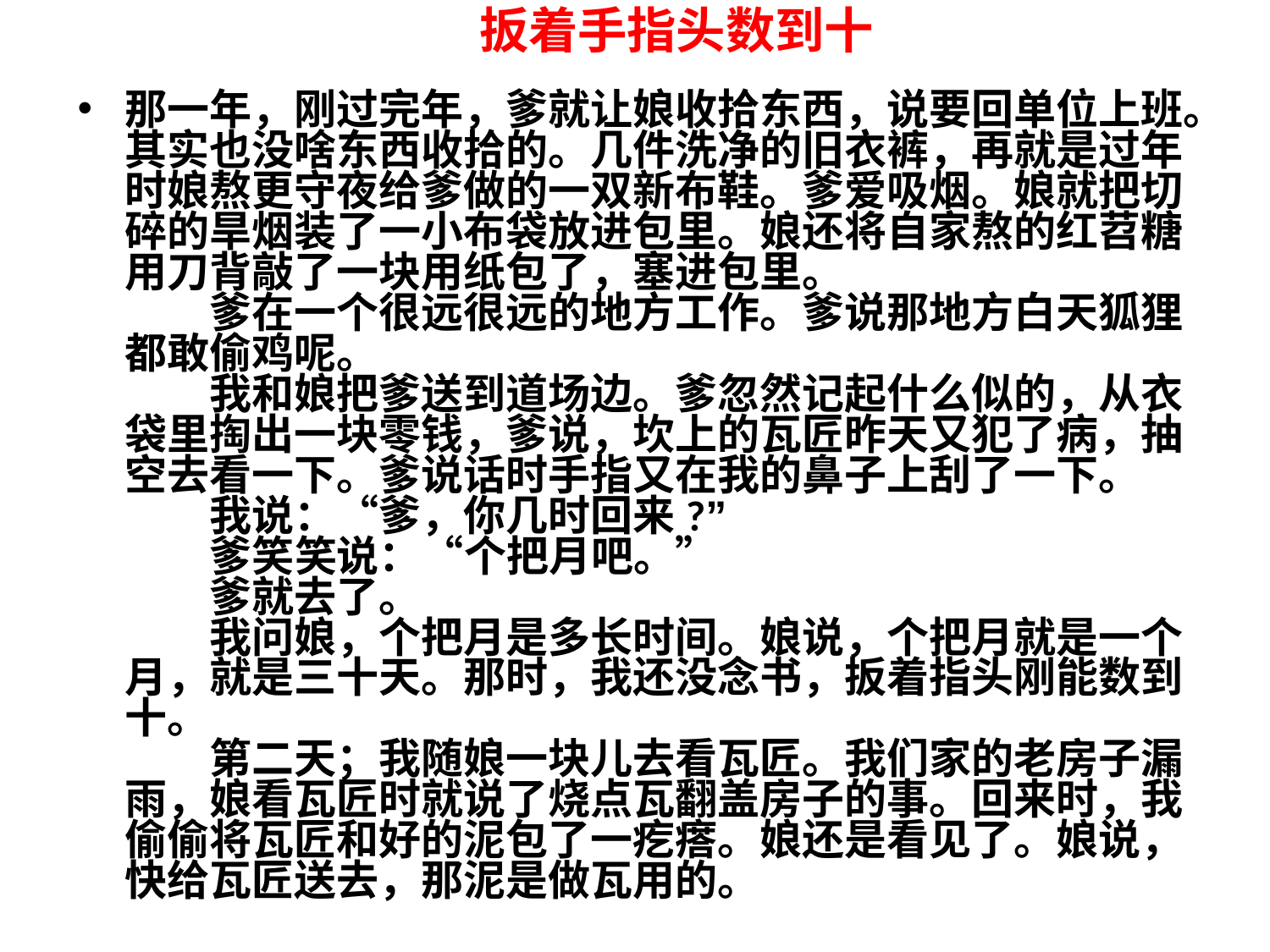

# 扳着手指头数到十
那一年，刚过完年，爹就让娘收拾东西，说要回单位上班。其实也没啥东西收拾的。几件洗净的旧衣裤，再就是过年时娘熬更守夜给爹做的一双新布鞋。爹爱吸烟。娘就把切碎的旱烟装了一小布袋放进包里。娘还将自家熬的红苕糖用刀背敲了一块用纸包了，塞进包里。
　　爹在一个很远很远的地方工作。爹说那地方白天狐狸都敢偷鸡呢。
　　我和娘把爹送到道场边。爹忽然记起什么似的，从衣袋里掏出一块零钱，爹说，坎上的瓦匠昨天又犯了病，抽空去看一下。爹说话时手指又在我的鼻子上刮了一下。
　　我说：“爹，你几时回来?”
　　爹笑笑说：“个把月吧。”
　　爹就去了。
　　我问娘，个把月是多长时间。娘说，个把月就是一个月，就是三十天。那时，我还没念书，扳着指头刚能数到十。
　　第二天；我随娘一块儿去看瓦匠。我们家的老房子漏雨，娘看瓦匠时就说了烧点瓦翻盖房子的事。回来时，我偷偷将瓦匠和好的泥包了一疙瘩。娘还是看见了。娘说，快给瓦匠送去，那泥是做瓦用的。